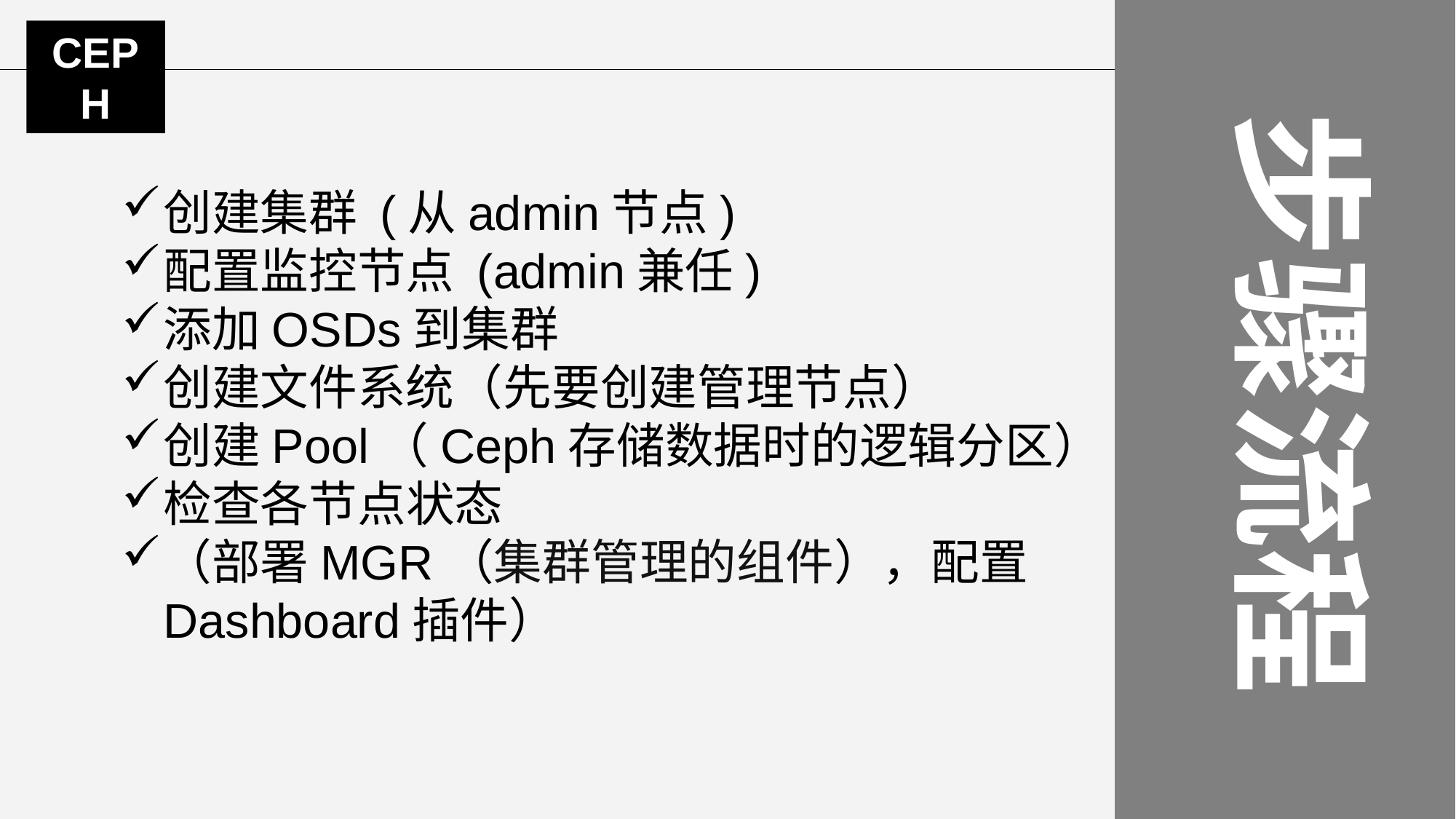

CEPH

步骤流程
创建集群 (从admin节点)
配置监控节点 (admin兼任)
添加OSDs到集群
创建文件系统（先要创建管理节点）
创建Pool（Ceph存储数据时的逻辑分区）
检查各节点状态
（部署MGR（集群管理的组件），配置Dashboard插件）